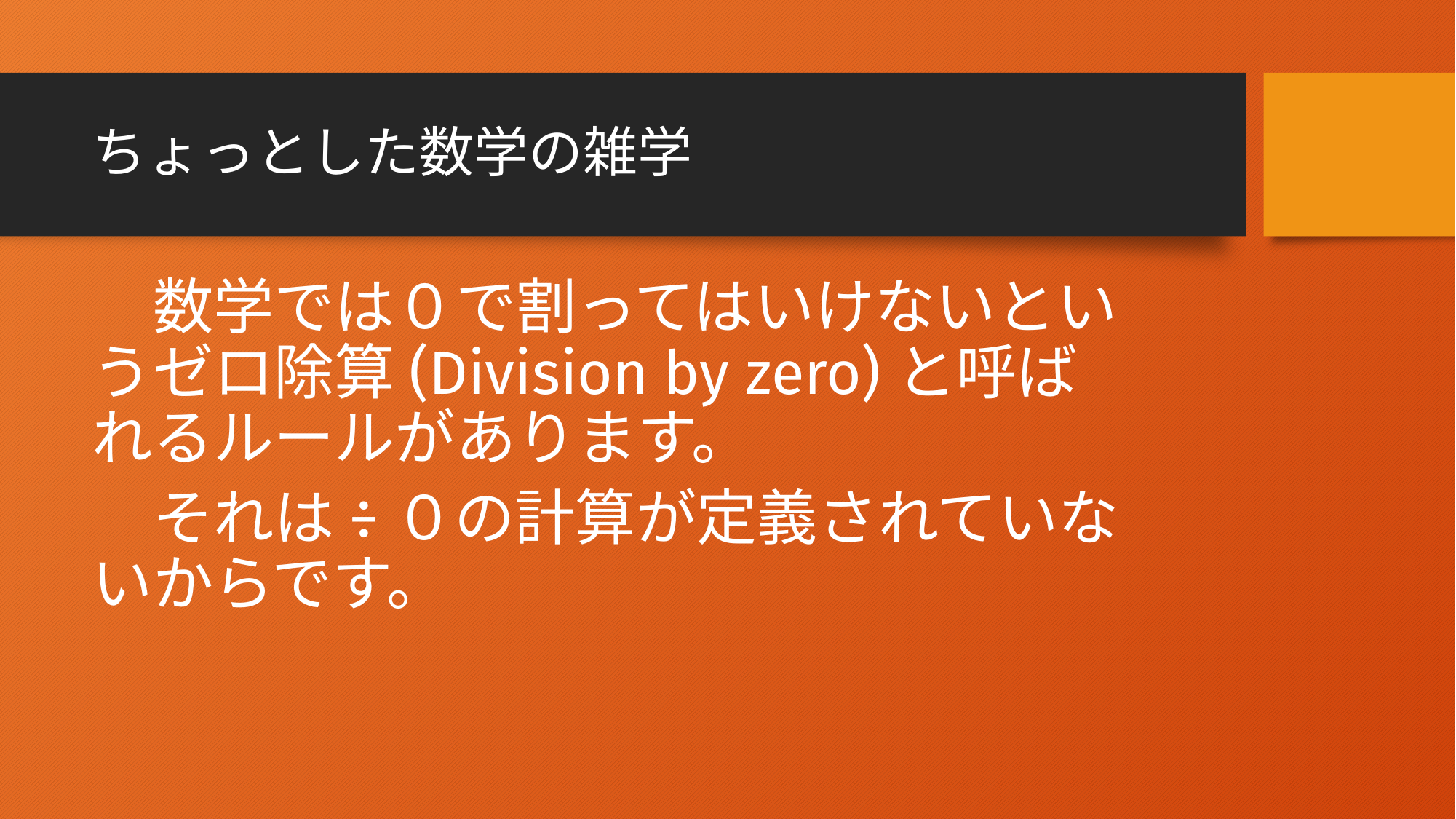

# ちょっとした数学の雑学
　数学では０で割ってはいけないというゼロ除算(Division by zero)と呼ばれるルールがあります。
　それは÷０の計算が定義されていないからです。